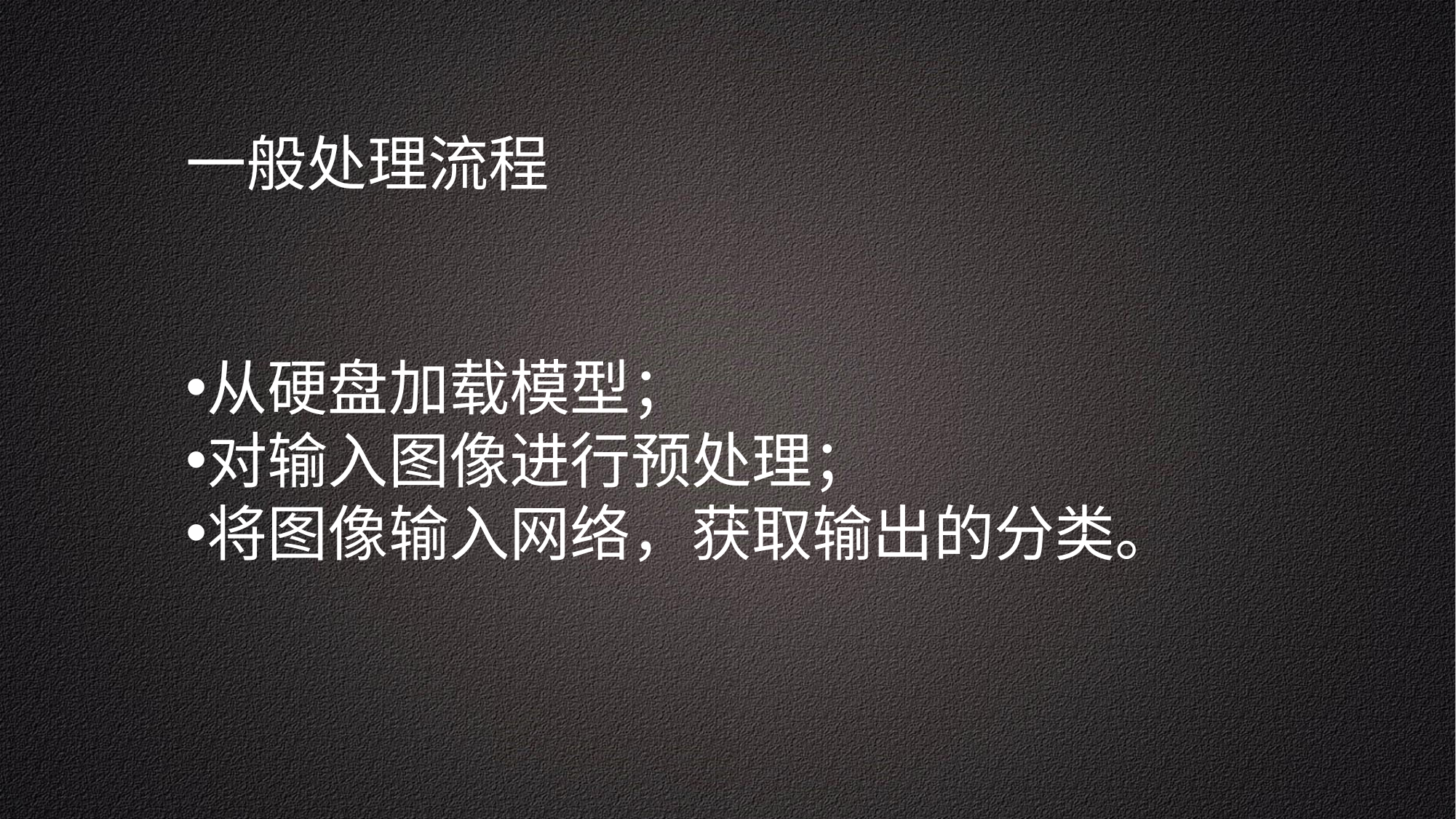

一般处理流程
从硬盘加载模型；
对输入图像进行预处理；
将图像输入网络，获取输出的分类。